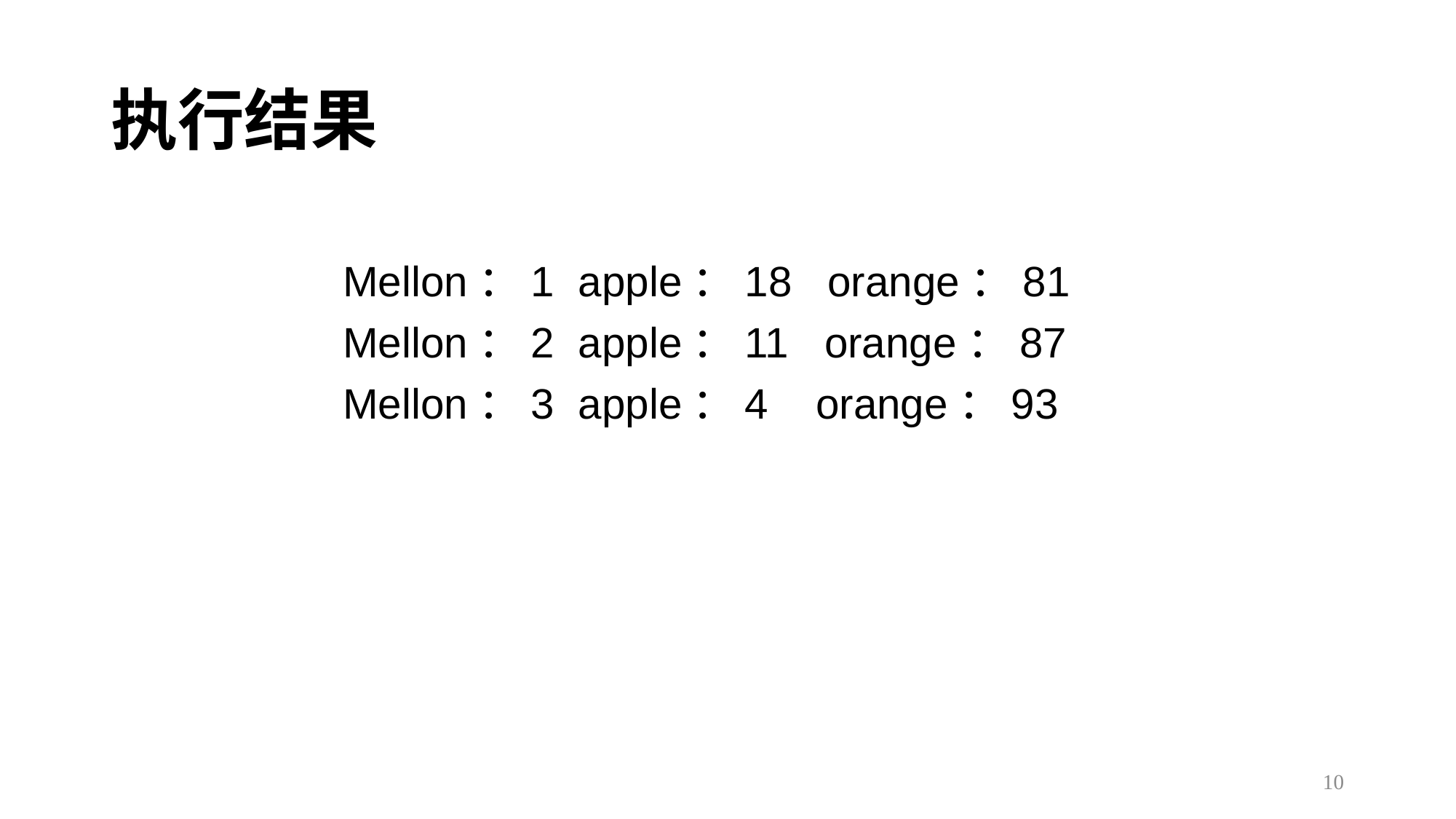

# 执行结果
Mellon：1  apple：18   orange：81
Mellon：2  apple：11   orange：87
Mellon：3  apple：4    orange：93
10